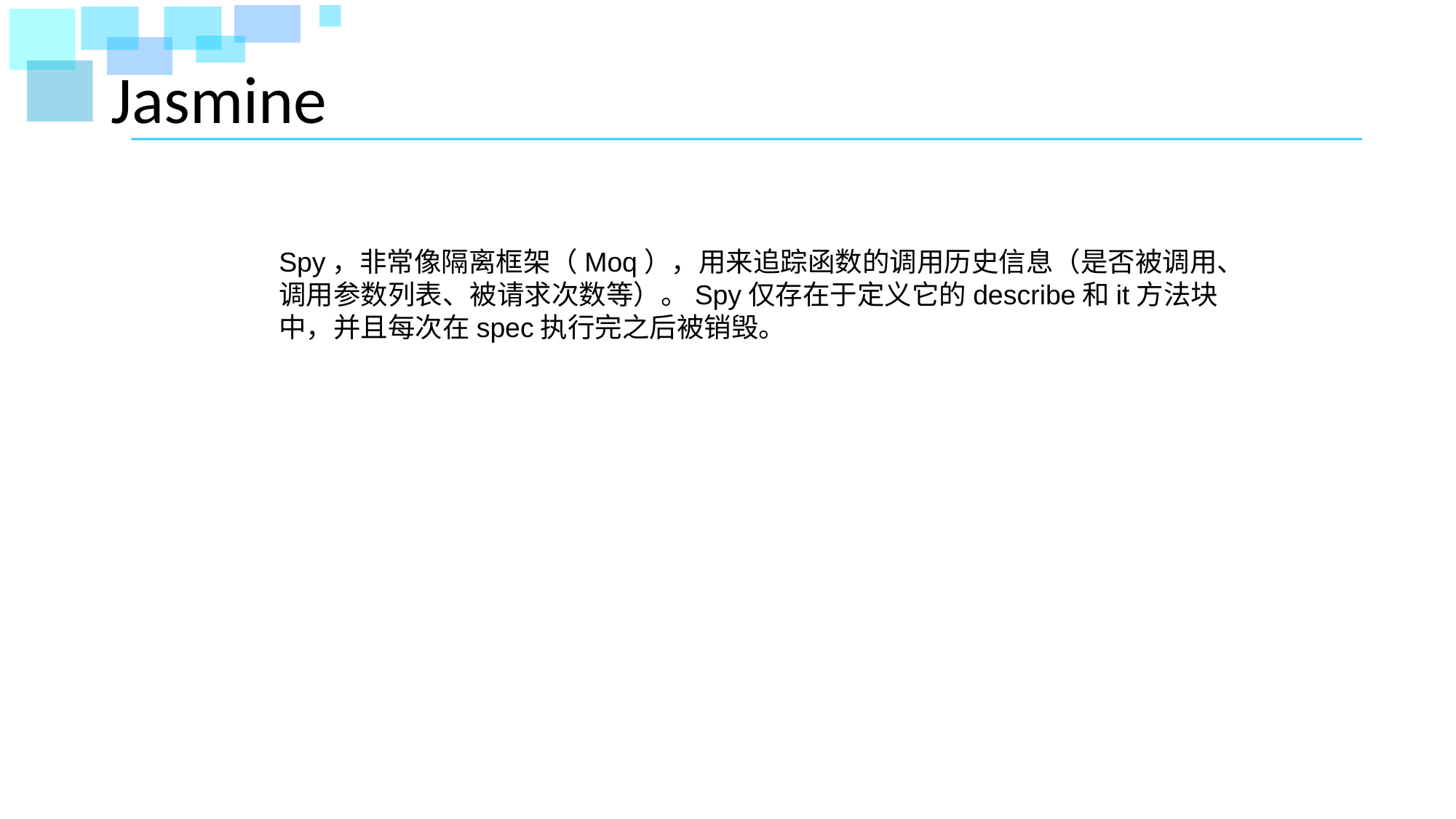

# Jasmine
Spy，非常像隔离框架（Moq），用来追踪函数的调用历史信息（是否被调用、调用参数列表、被请求次数等）。Spy仅存在于定义它的describe和it方法块中，并且每次在spec执行完之后被销毁。